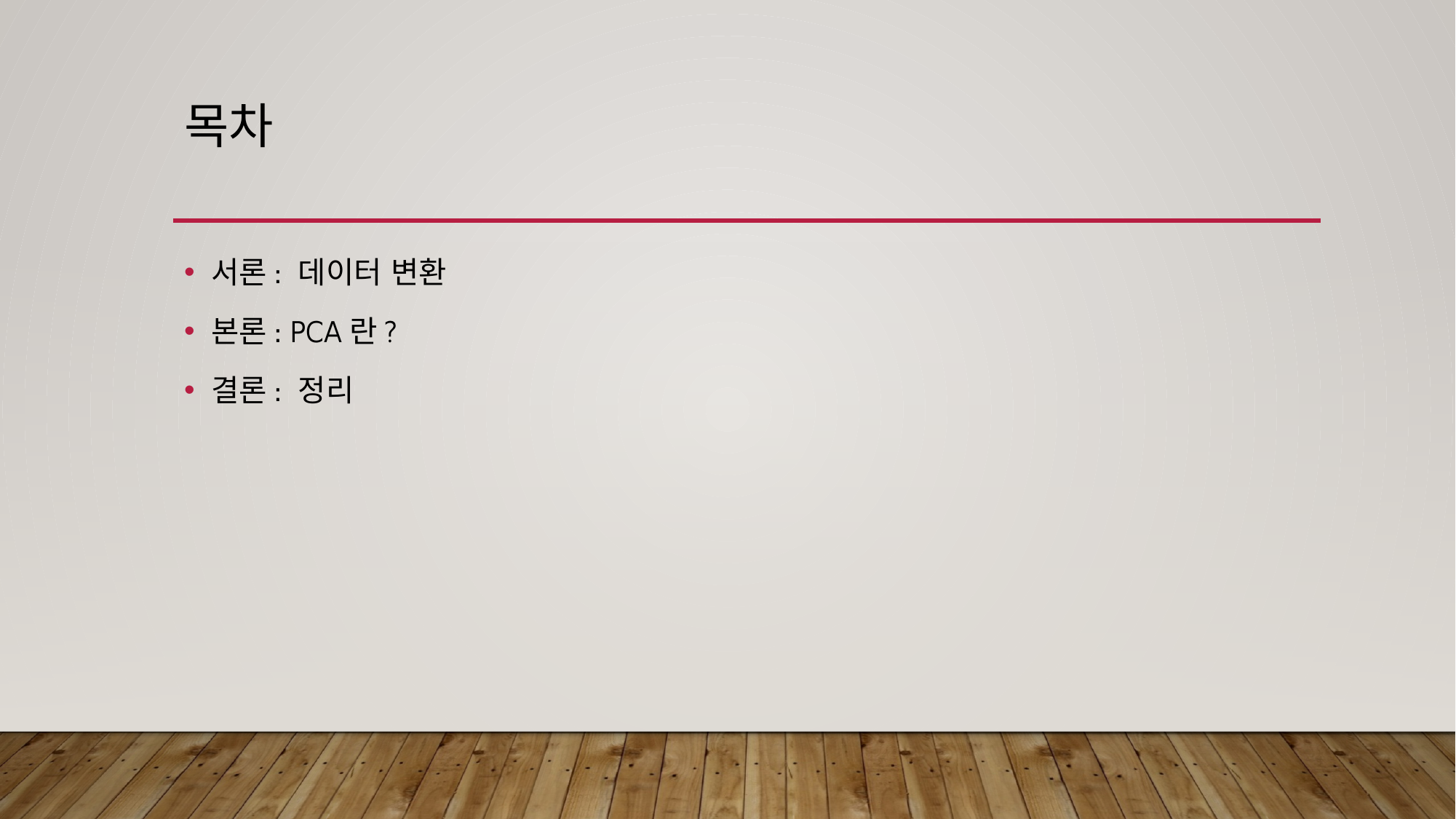

# 목차
서론: 데이터 변환
본론: PCA란?
결론: 정리